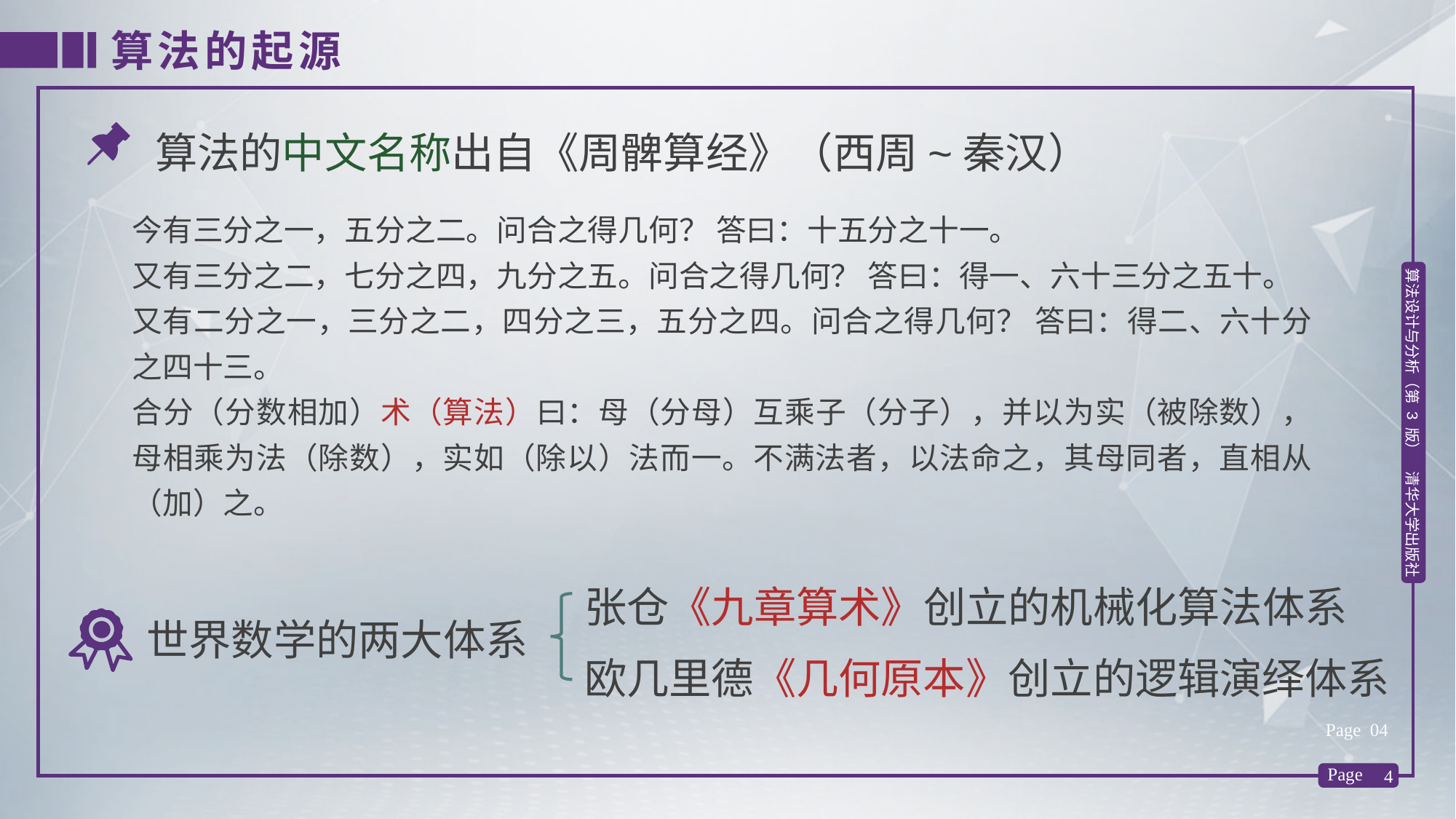

算法的起源
算法的中文名称出自《周髀算经》（西周~秦汉）

今有三分之一，五分之二。问合之得几何？ 答曰：十五分之十一。
又有三分之二，七分之四，九分之五。问合之得几何？ 答曰：得一、六十三分之五十。
又有二分之一，三分之二，四分之三，五分之四。问合之得几何？ 答曰：得二、六十分之四十三。
合分（分数相加）术（算法）曰：母（分母）互乘子（分子），并以为实（被除数），母相乘为法（除数），实如（除以）法而一。不满法者，以法命之，其母同者，直相从（加）之。
张仓《九章算术》创立的机械化算法体系

世界数学的两大体系

欧几里德《几何原本》创立的逻辑演绎体系
Page  04